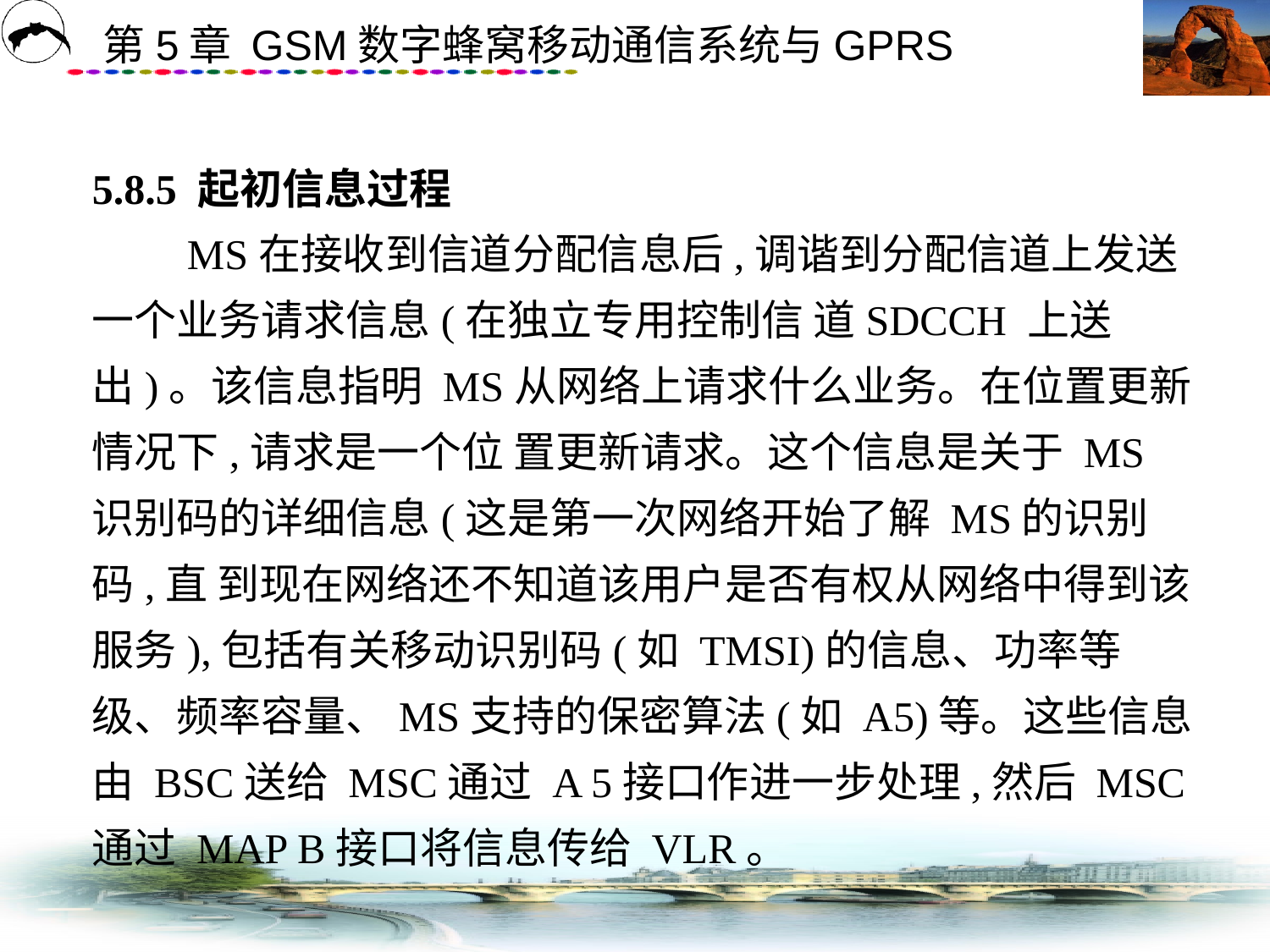

# 5.8.5 起初信息过程 　　MS在接收到信道分配信息后,调谐到分配信道上发送一个业务请求信息(在独立专用控制信 道SDCCH 上送出)。该信息指明 MS从网络上请求什么业务。在位置更新情况下,请求是一个位 置更新请求。这个信息是关于 MS识别码的详细信息(这是第一次网络开始了解 MS的识别码,直 到现在网络还不知道该用户是否有权从网络中得到该服务),包括有关移动识别码(如 TMSI)的信息、功率等级、频率容量、MS支持的保密算法(如 A5)等。这些信息由 BSC送给 MSC通过 A 5接口作进一步处理,然后 MSC通过 MAP B接口将信息传给 VLR。